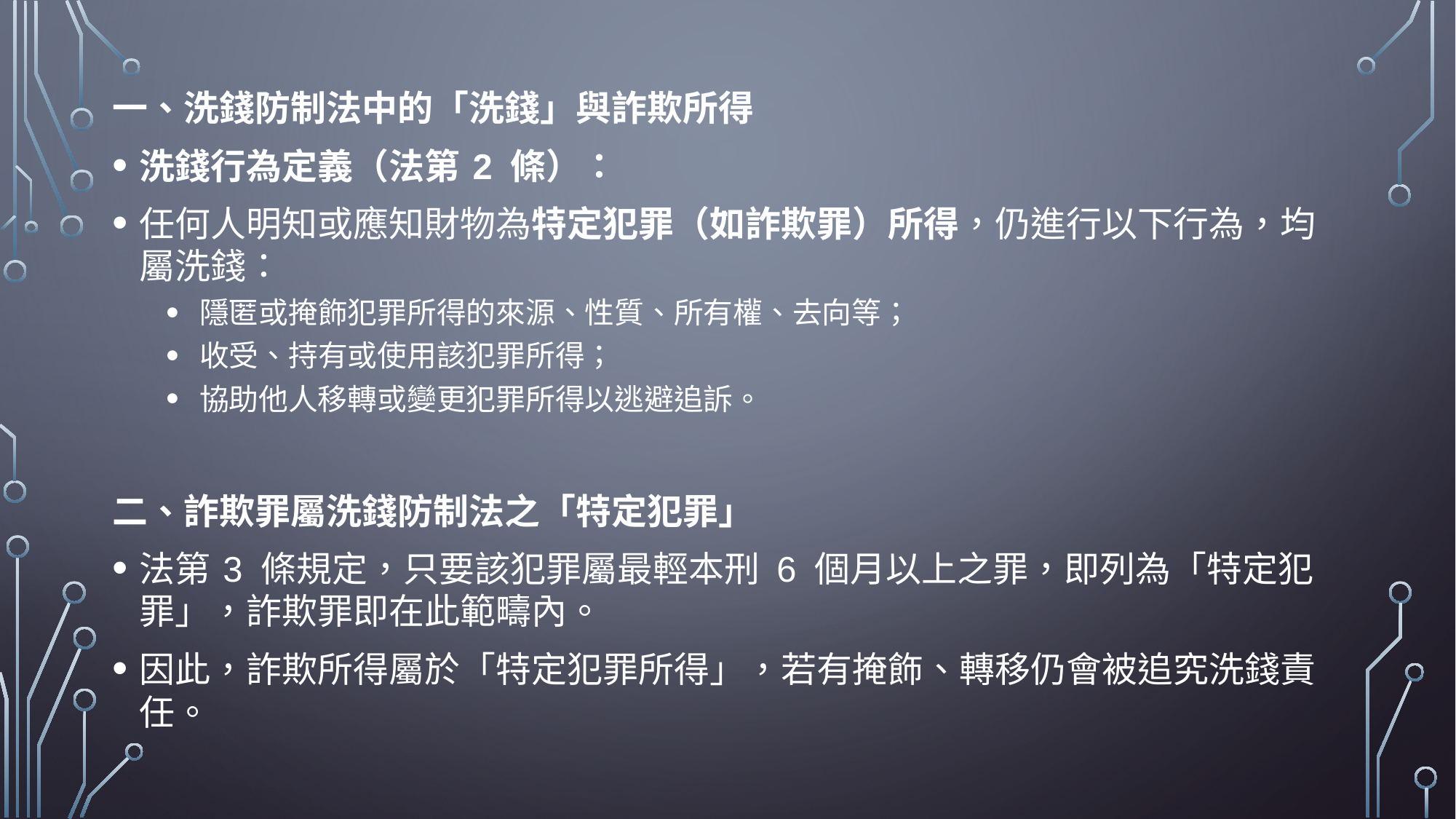

一、洗錢防制法中的「洗錢」與詐欺所得
洗錢行為定義（法第 2 條）：
任何人明知或應知財物為特定犯罪（如詐欺罪）所得，仍進行以下行為，均屬洗錢：
隱匿或掩飾犯罪所得的來源、性質、所有權、去向等；
收受、持有或使用該犯罪所得；
協助他人移轉或變更犯罪所得以逃避追訴。

二、詐欺罪屬洗錢防制法之「特定犯罪」
法第 3 條規定，只要該犯罪屬最輕本刑 6 個月以上之罪，即列為「特定犯罪」，詐欺罪即在此範疇內。
因此，詐欺所得屬於「特定犯罪所得」，若有掩飾、轉移仍會被追究洗錢責任。